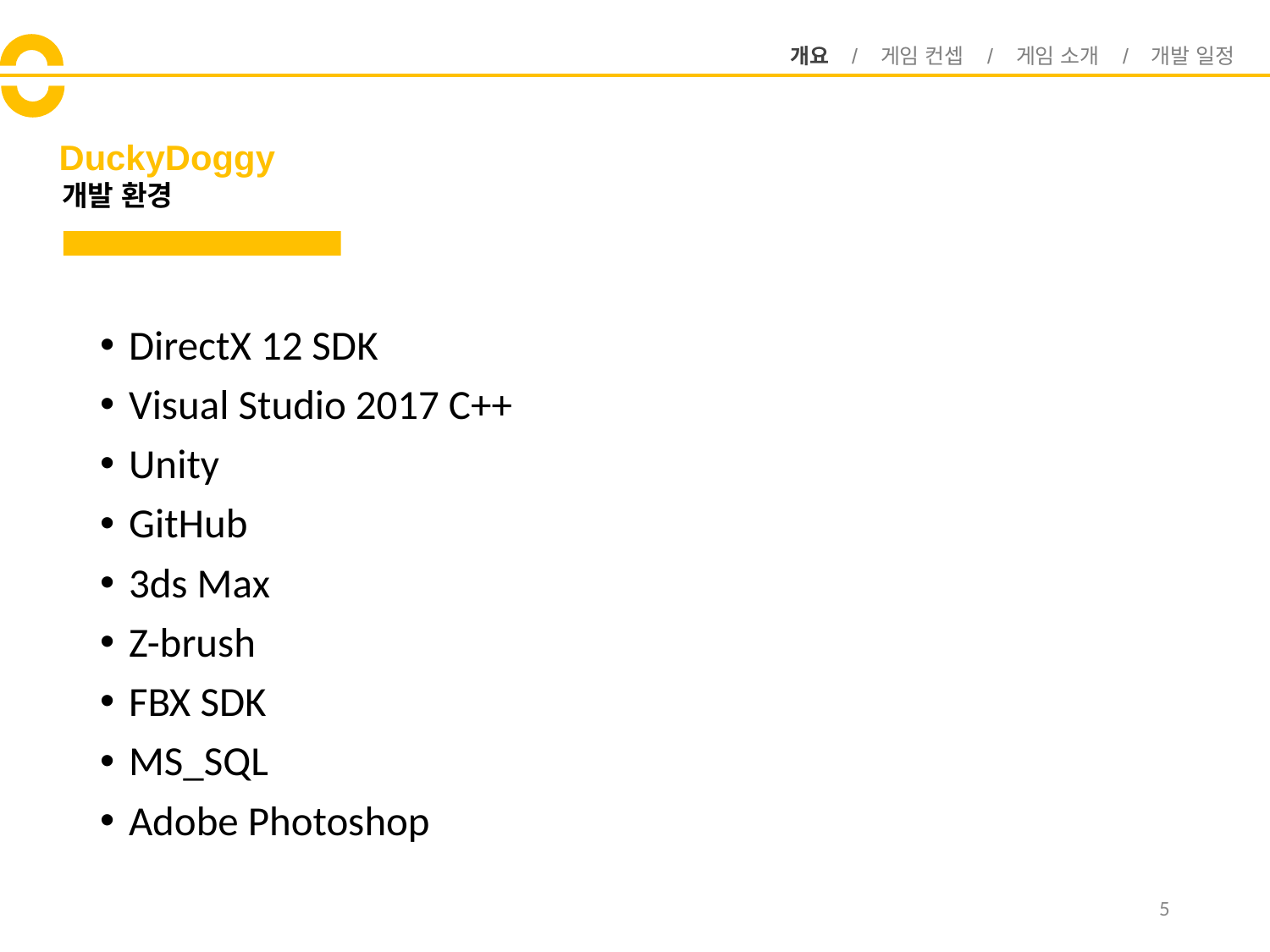

개요   /   게임 컨셉   /   게임 소개   /   개발 일정

# DuckyDoggy
개발 환경

DirectX 12 SDK
Visual Studio 2017 C++
Unity
GitHub
3ds Max
Z-brush
FBX SDK
MS_SQL
Adobe Photoshop
5